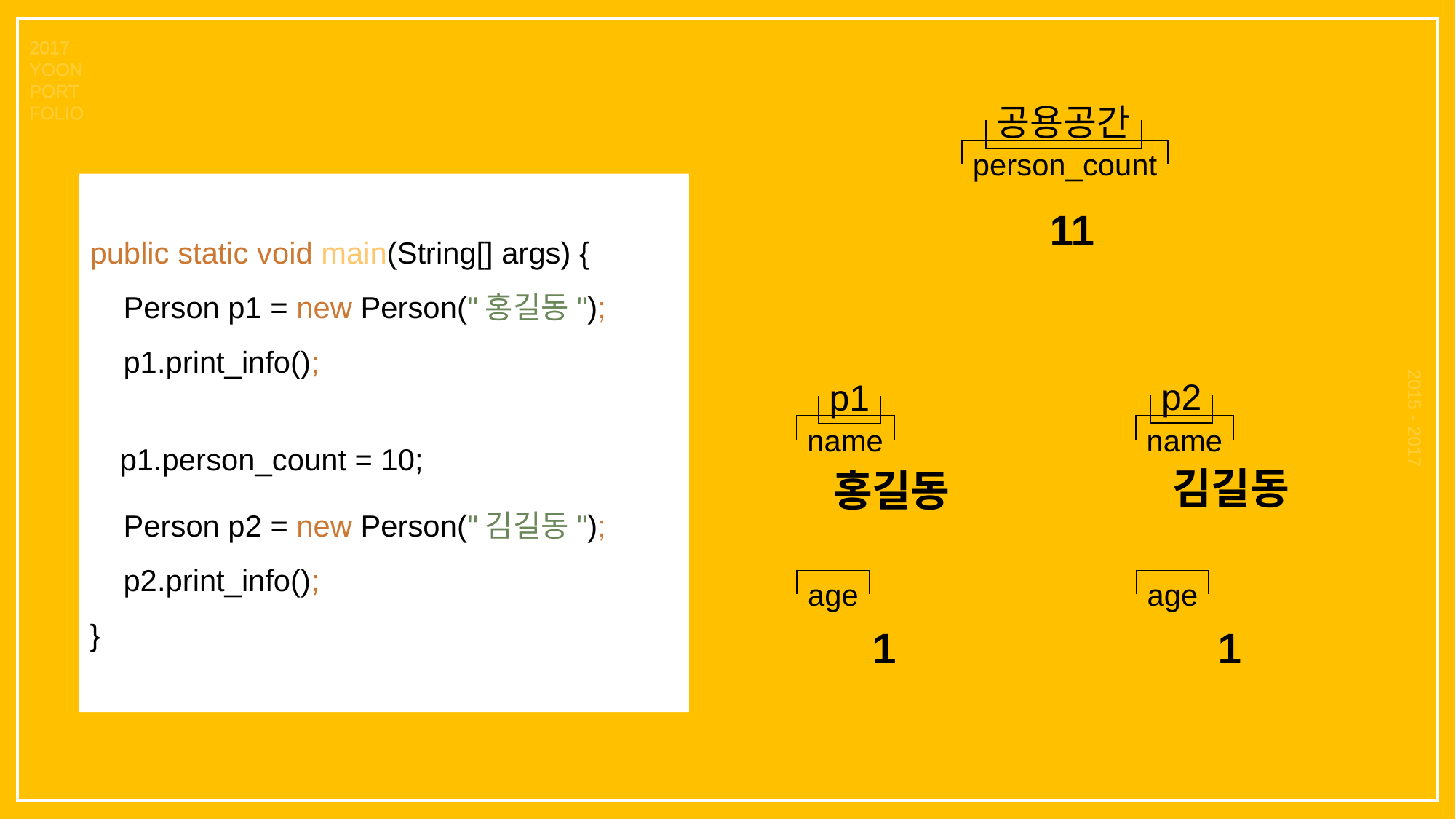

2017
YOON
PORT
FOLIO
공용공간
person_count

public static void main(String[] args) {
    Person p1 = new Person("홍길동");
    p1.print_info();
    Person p2 = new Person("김길동");
    p2.print_info();
}

1
10
11
p2
name
age
p1
name
age
2015 - 2017
p1.person_count = 10;
김길동
홍길동
1
1